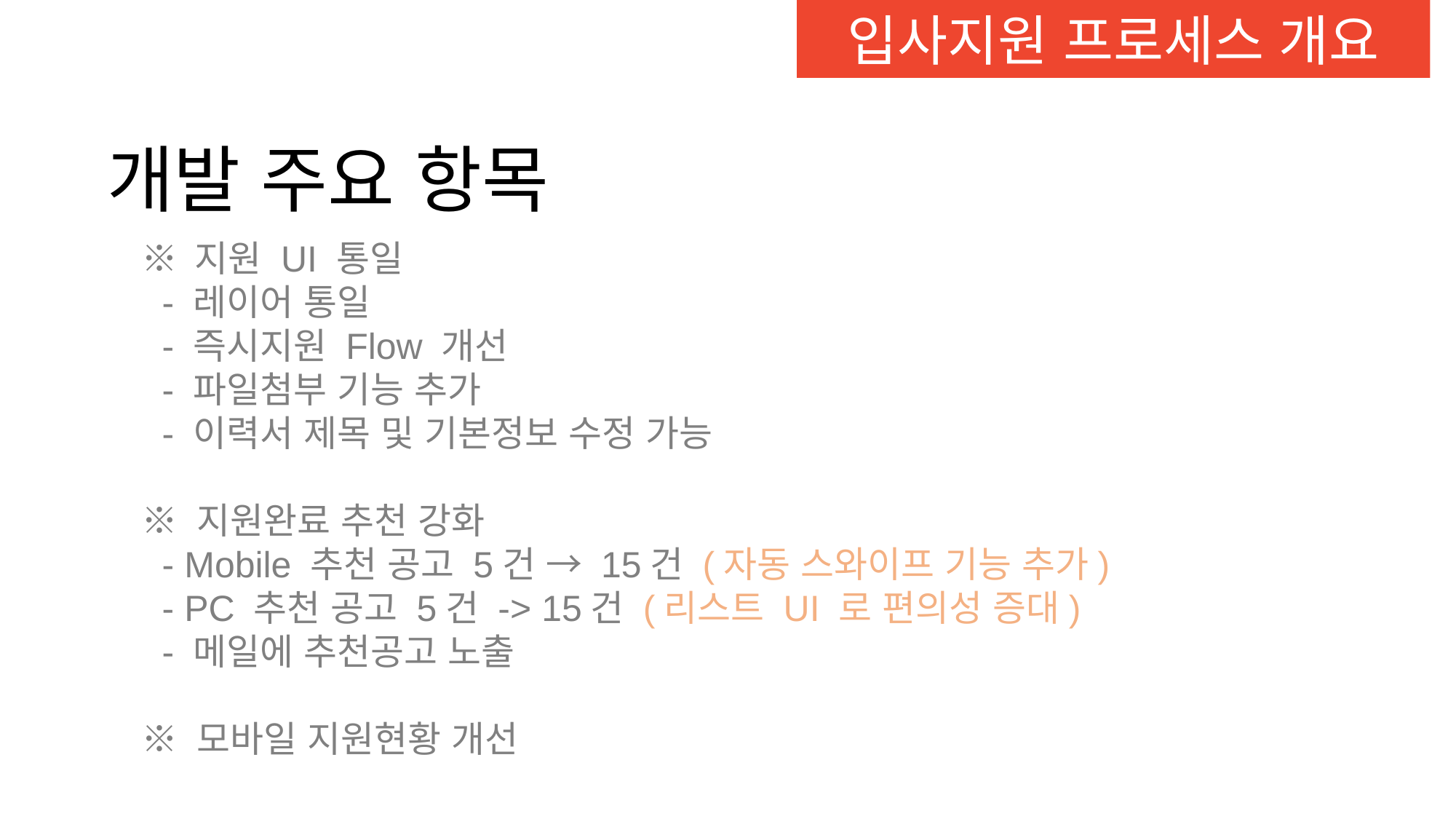

입사지원 프로세스 개요
개발 주요 항목
※ 지원 UI 통일
  - 레이어 통일
  - 즉시지원 Flow 개선
  - 파일첨부 기능 추가
  - 이력서 제목 및 기본정보 수정 가능

※ 지원완료 추천 강화
  - Mobile 추천 공고 5건 → 15건 (자동 스와이프 기능 추가)
  - PC 추천 공고 5건 -> 15건 (리스트 UI 로 편의성 증대)
  - 메일에 추천공고 노출

※ 모바일 지원현황 개선